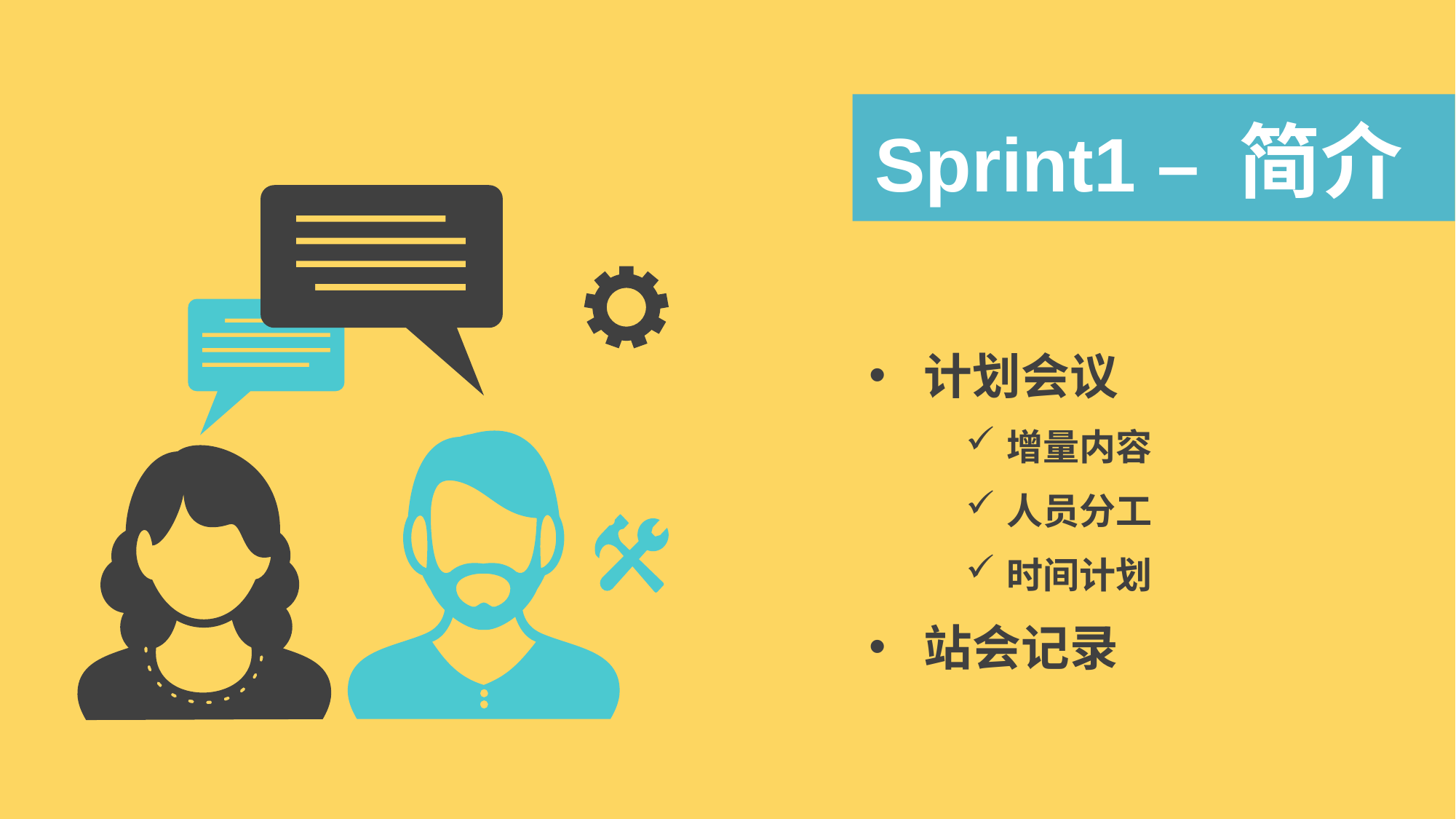

Sprint1 – 简介

计划会议
增量内容
人员分工
时间计划
站会记录